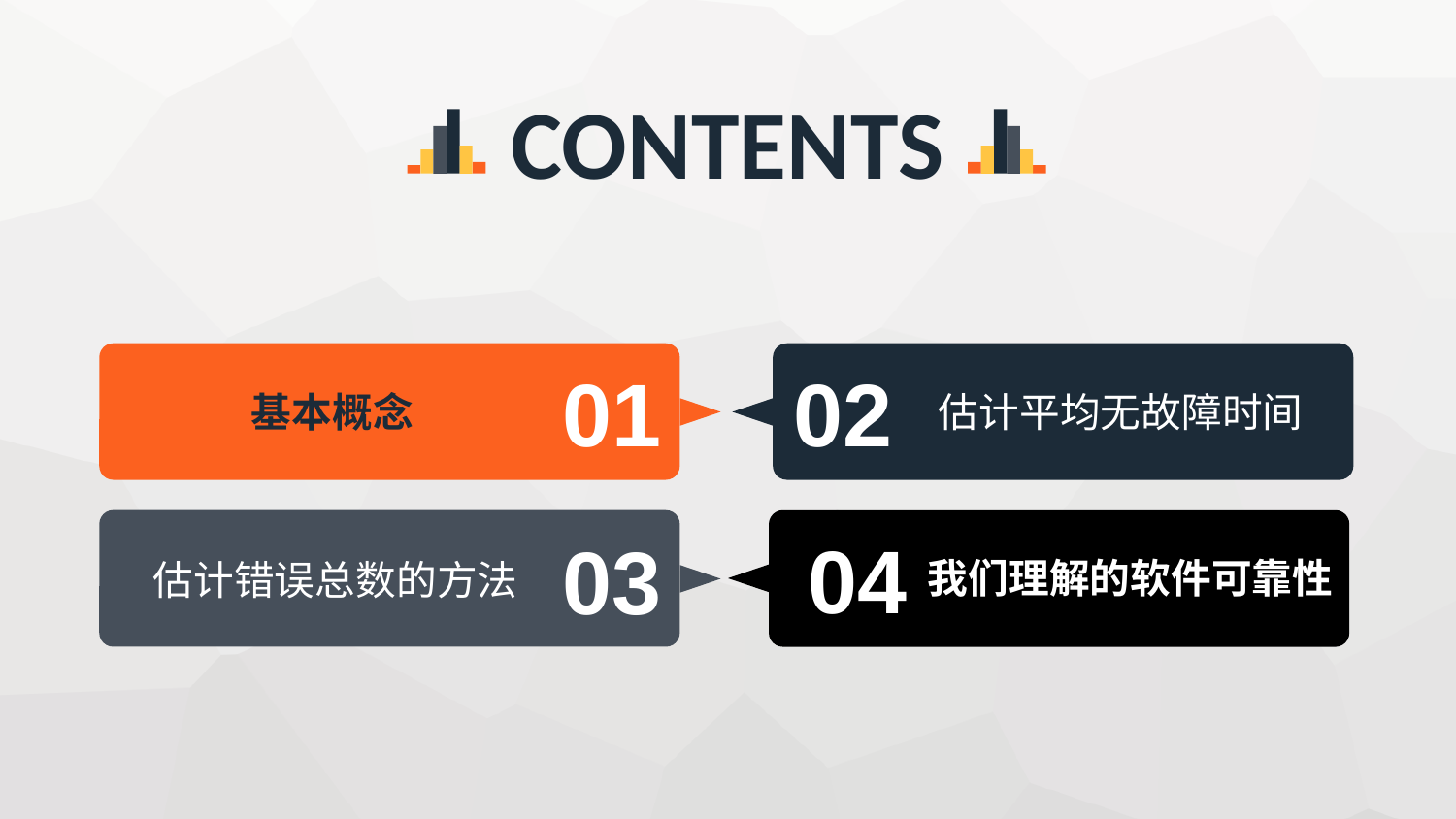

CONTENTS

01
02
基本概念
估计平均无故障时间

04
03
我们理解的软件可靠性
估计错误总数的方法